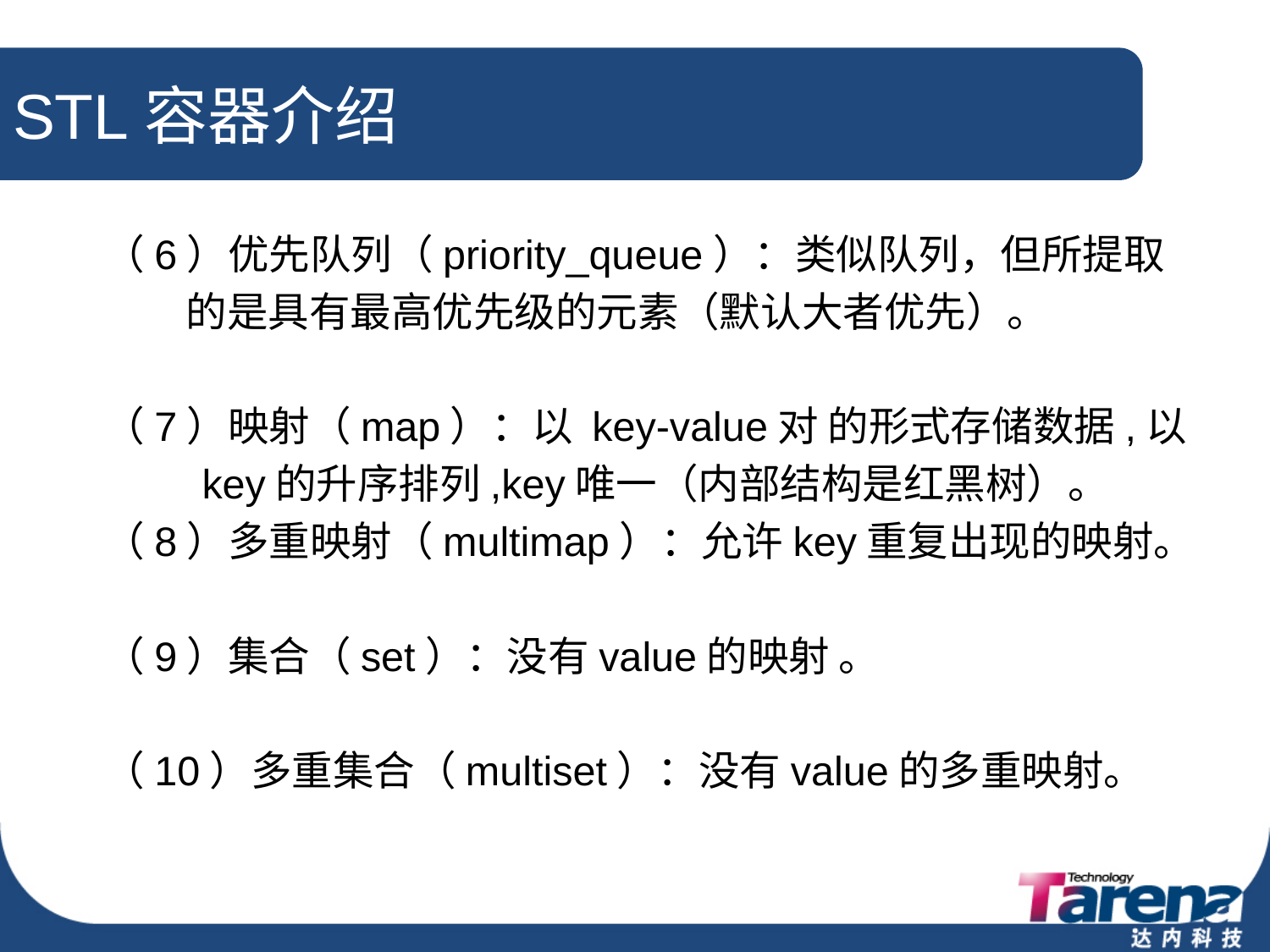

# STL容器介绍
  （6）优先队列（priority_queue）：类似队列，但所提取
           的是具有最高优先级的元素（默认大者优先）。

  （7）映射（map）：以 key-value对 的形式存储数据,以
           key的升序排列,key唯一（内部结构是红黑树）。
  （8）多重映射（multimap）：允许key重复出现的映射。

  （9）集合（set）：没有value的映射 。

  （10）多重集合（multiset）：没有value的多重映射。